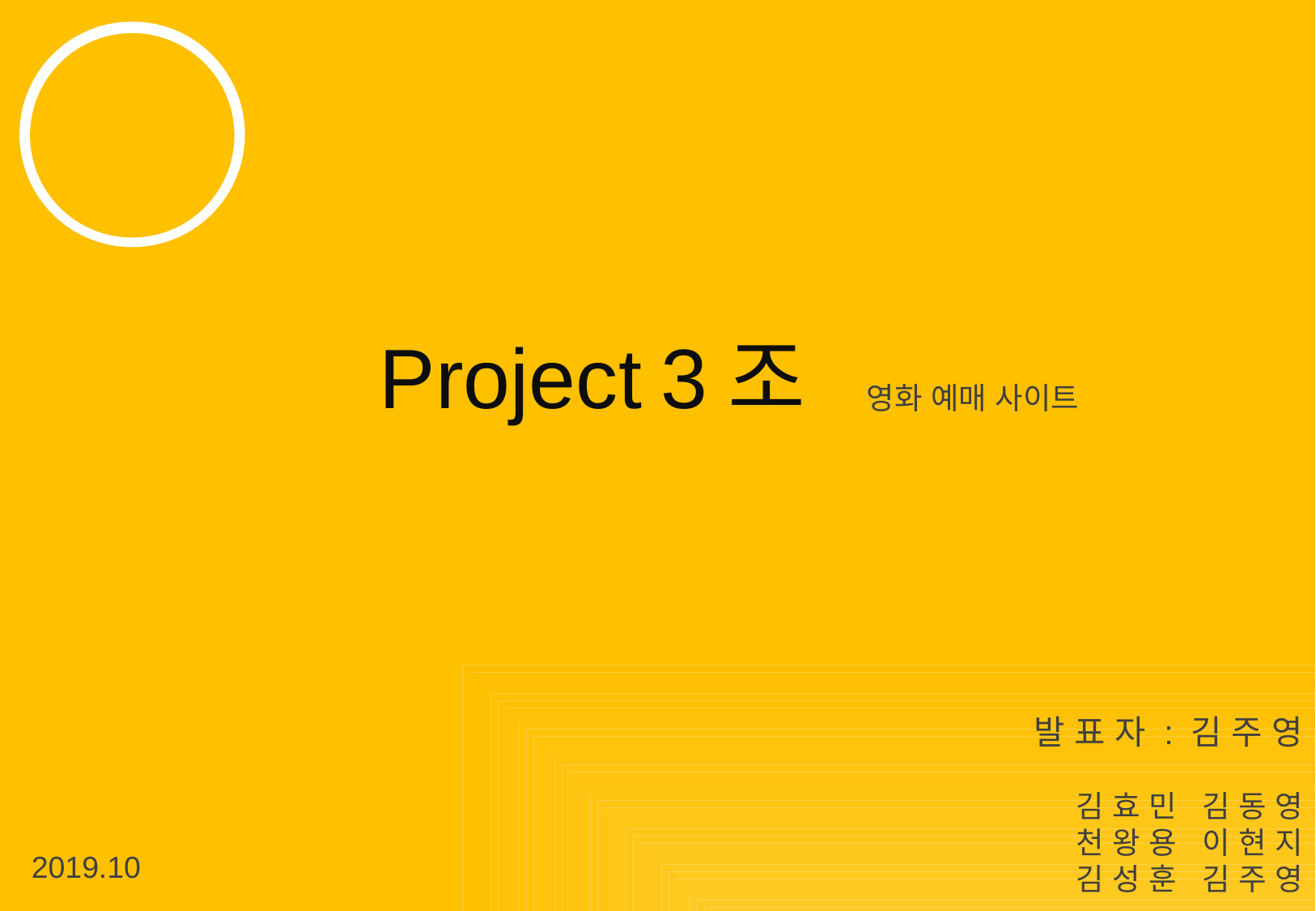

Project 3조
영화 예매 사이트
발 표 자 : 김 주 영
김 효 민   김 동 영
천 왕 용   이 현 지
김 성 훈   김 주 영
2019.10